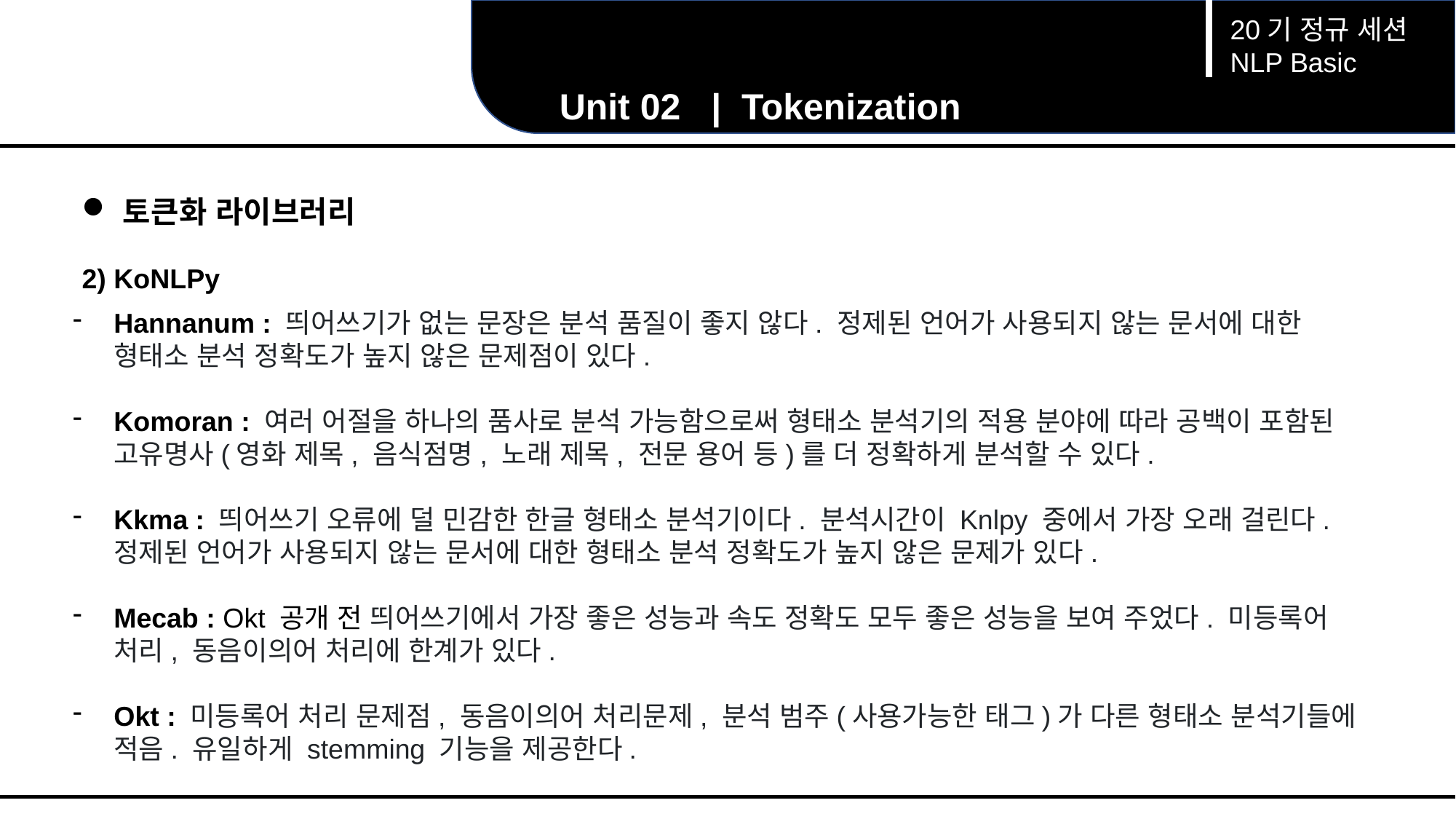

20기 정규 세션
NLP Basic
Unit 02   |  Tokenization

토큰화 라이브러리
2) KoNLPy
Hannanum : 띄어쓰기가 없는 문장은 분석 품질이 좋지 않다. 정제된 언어가 사용되지 않는 문서에 대한 형태소 분석 정확도가 높지 않은 문제점이 있다.

Komoran : 여러 어절을 하나의 품사로 분석 가능함으로써 형태소 분석기의 적용 분야에 따라 공백이 포함된 고유명사(영화 제목, 음식점명, 노래 제목, 전문 용어 등)를 더 정확하게 분석할 수 있다.

Kkma : 띄어쓰기 오류에 덜 민감한 한글 형태소 분석기이다. 분석시간이 Knlpy 중에서 가장 오래 걸린다. 정제된 언어가 사용되지 않는 문서에 대한 형태소 분석 정확도가 높지 않은 문제가 있다.

Mecab : Okt 공개 전 띄어쓰기에서 가장 좋은 성능과 속도 정확도 모두 좋은 성능을 보여 주었다. 미등록어 처리, 동음이의어 처리에 한계가 있다.

Okt : 미등록어 처리 문제점, 동음이의어 처리문제, 분석 범주(사용가능한 태그)가 다른 형태소 분석기들에 적음. 유일하게 stemming 기능을 제공한다.